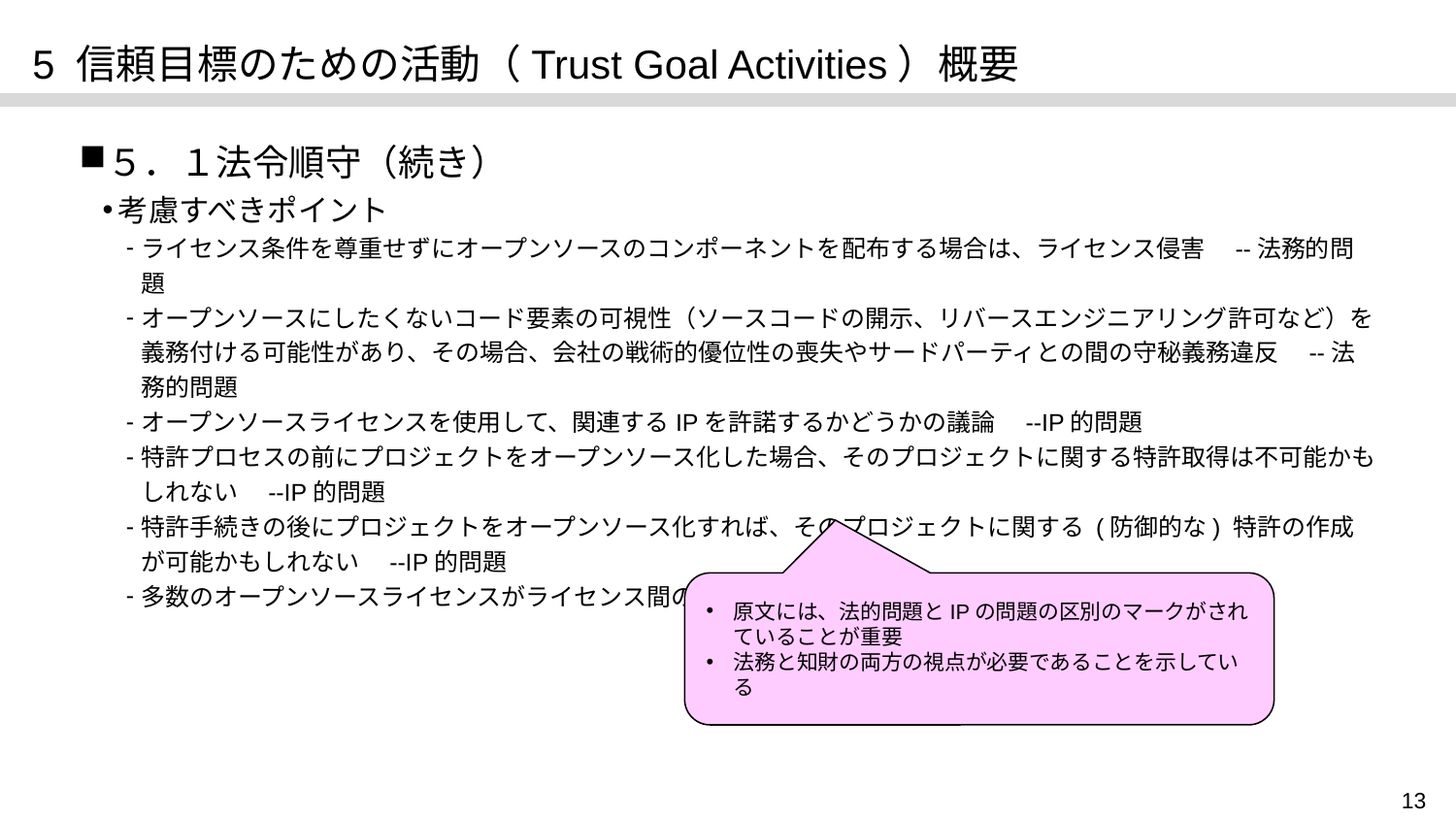

# 5 信頼目標のための活動（Trust Goal Activities）概要
５．１法令順守（続き）
考慮すべきポイント
ライセンス条件を尊重せずにオープンソースのコンポーネントを配布する場合は、ライセンス侵害　--法務的問題
オープンソースにしたくないコード要素の可視性（ソースコードの開示、リバースエンジニアリング許可など）を義務付ける可能性があり、その場合、会社の戦術的優位性の喪失やサードパーティとの間の守秘義務違反　--法務的問題
オープンソースライセンスを使用して、関連するIPを許諾するかどうかの議論　--IP的問題
特許プロセスの前にプロジェクトをオープンソース化した場合、そのプロジェクトに関する特許取得は不可能かもしれない　--IP的問題
特許手続きの後にプロジェクトをオープンソース化すれば、そのプロジェクトに関する (防御的な) 特許の作成が可能かもしれない　--IP的問題
多数のオープンソースライセンスがライセンス間の非互換性を示す可能性がある　--法務的問題

原文には、法的問題とIPの問題の区別のマークがされていることが重要
法務と知財の両方の視点が必要であることを示している